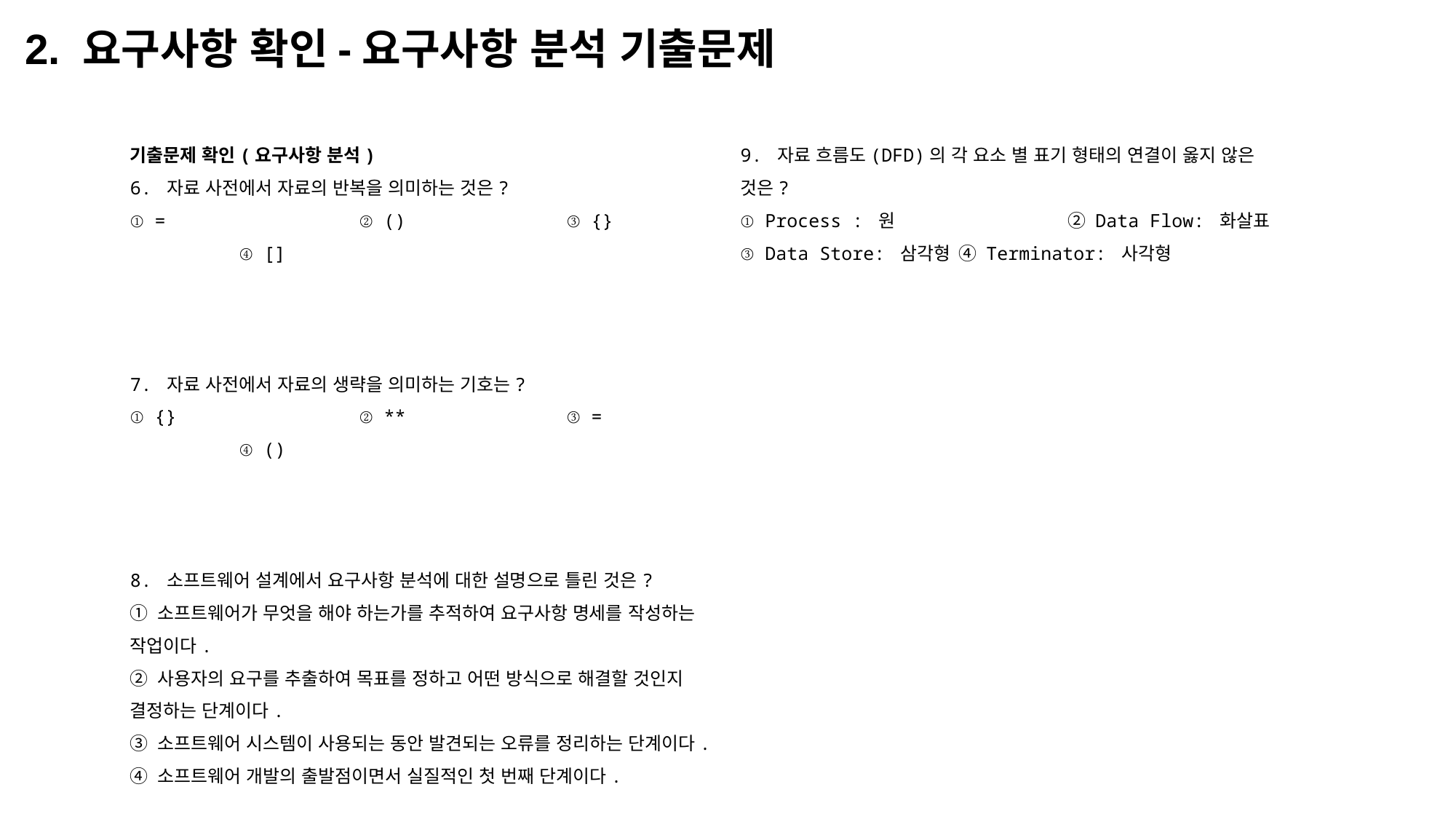

2. 요구사항 확인-요구사항 분석 기출문제
기출문제 확인(요구사항 분석)
6. 자료 사전에서 자료의 반복을 의미하는 것은?
① =		 ② ()		③ {}		④ []

7. 자료 사전에서 자료의 생략을 의미하는 기호는?
① {}		 ② **		③ =		④ ()

8. 소프트웨어 설계에서 요구사항 분석에 대한 설명으로 틀린 것은?
① 소프트웨어가 무엇을 해야 하는가를 추적하여 요구사항 명세를 작성하는 작업이다.
② 사용자의 요구를 추출하여 목표를 정하고 어떤 방식으로 해결할 것인지 결정하는 단계이다.
③ 소프트웨어 시스템이 사용되는 동안 발견되는 오류를 정리하는 단계이다.
④ 소프트웨어 개발의 출발점이면서 실질적인 첫 번째 단계이다.
9. 자료 흐름도(DFD)의 각 요소 별 표기 형태의 연결이 옳지 않은
것은?
① Process : 원 		② Data Flow: 화살표
③ Data Store: 삼각형 	④ Terminator: 사각형